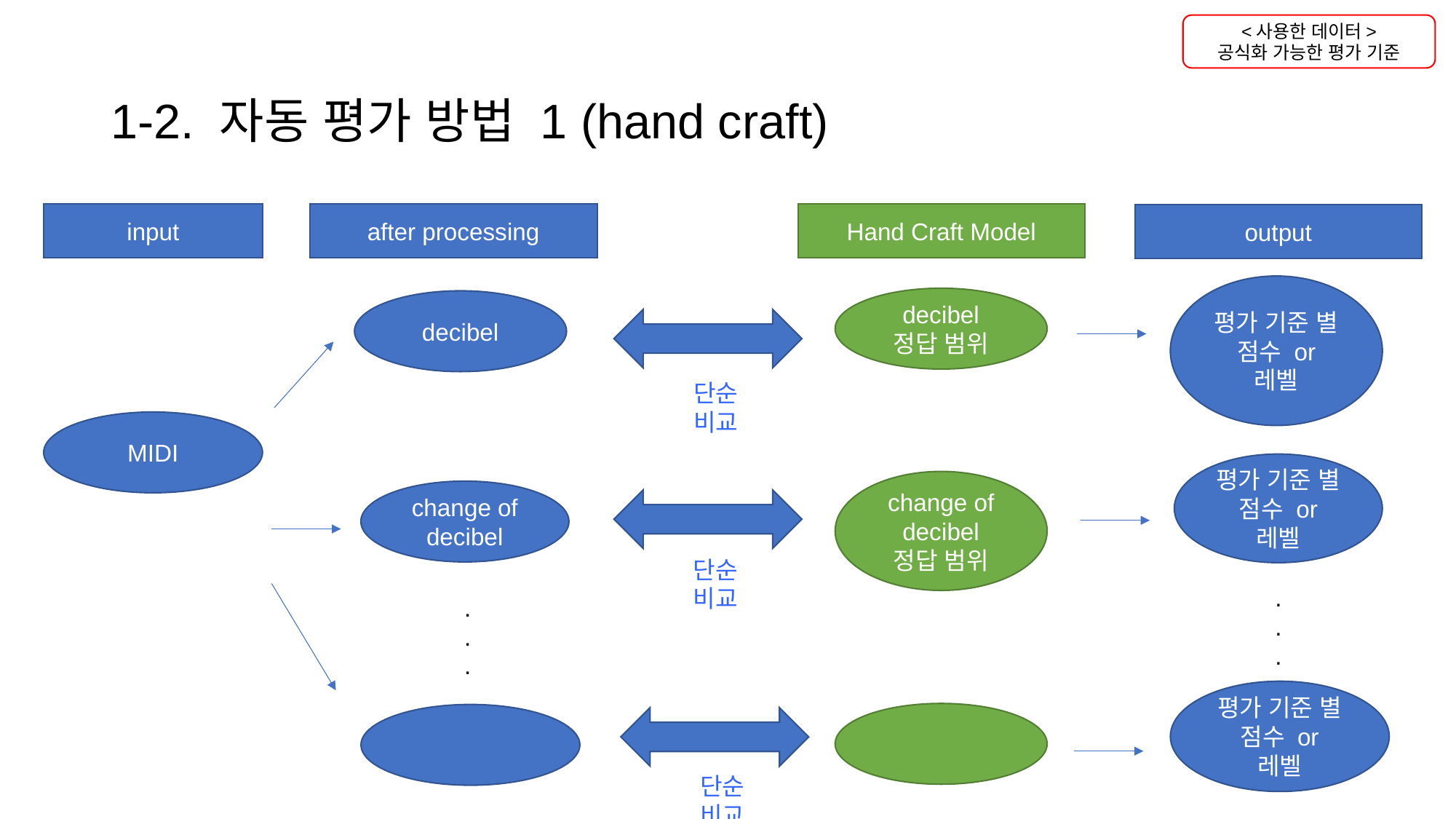

<사용한 데이터>
공식화 가능한 평가 기준
# 1-2. 자동 평가 방법 1 (hand craft)
input
after processing
Hand Craft Model
output
평가 기준 별 점수 or 레벨
decibel
정답 범위
decibel

단순 비교
MIDI
평가 기준 별 점수 or 레벨
change of decibel
정답 범위
change of decibel

단순 비교
.
.
.
.
.
.
평가 기준 별 점수 or 레벨

단순 비교